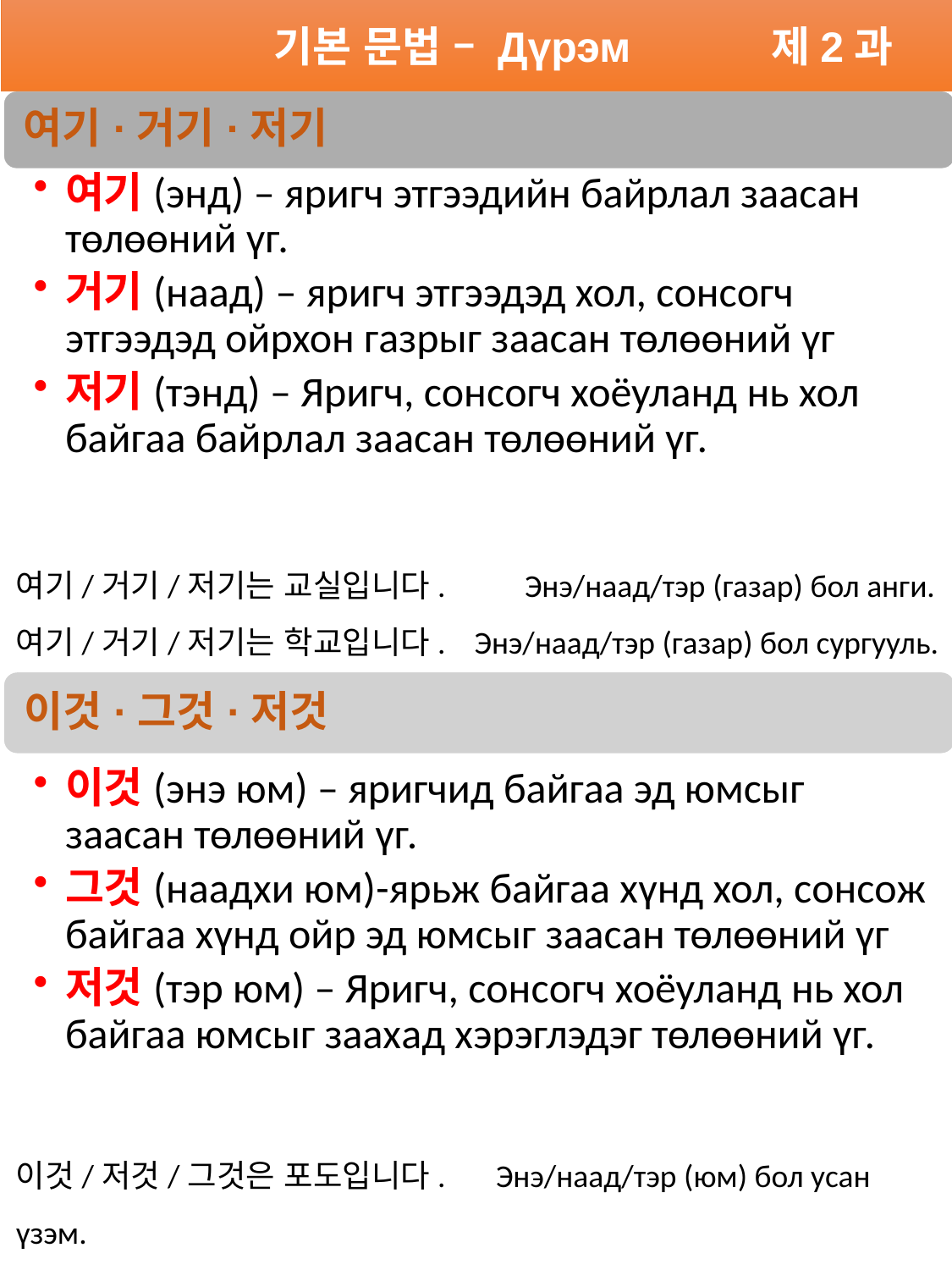

기본 문법 – Дүрэм           제2과
여기 ∙ 거기 ∙ 저기
여기(энд) – яригч этгээдийн байрлал заасан төлөөний үг.
거기(наад) – яригч этгээдэд хол, сонсогч этгээдэд ойрхон газрыг заасан төлөөний үг
저기(тэнд) – Яригч, сонсогч хоёуланд нь хол байгаа байрлал заасан төлөөний үг.
이것 ∙ 그것 ∙ 저것
이것(энэ юм) – яригчид байгаа эд юмсыг заасан төлөөний үг.
그것(наадхи юм)-ярьж байгаа хүнд хол, сонсож байгаа хүнд ойр эд юмсыг заасан төлөөний үг
저것(тэр юм) – Яригч, сонсогч хоёуланд нь хол байгаа юмсыг заахад хэрэглэдэг төлөөний үг.
여기/거기/저기는 교실입니다.           Энэ/наад/тэр (газар) бол анги.
여기/거기/저기는 학교입니다.    Энэ/наад/тэр (газар) бол сургууль.
이것/저것/그것은 포도입니다.       Энэ/наад/тэр (юм) бол усан үзэм.
이것/저것/그것은 공책입니다.         Энэ/наад/тэр (юм) бол дэвтэр.